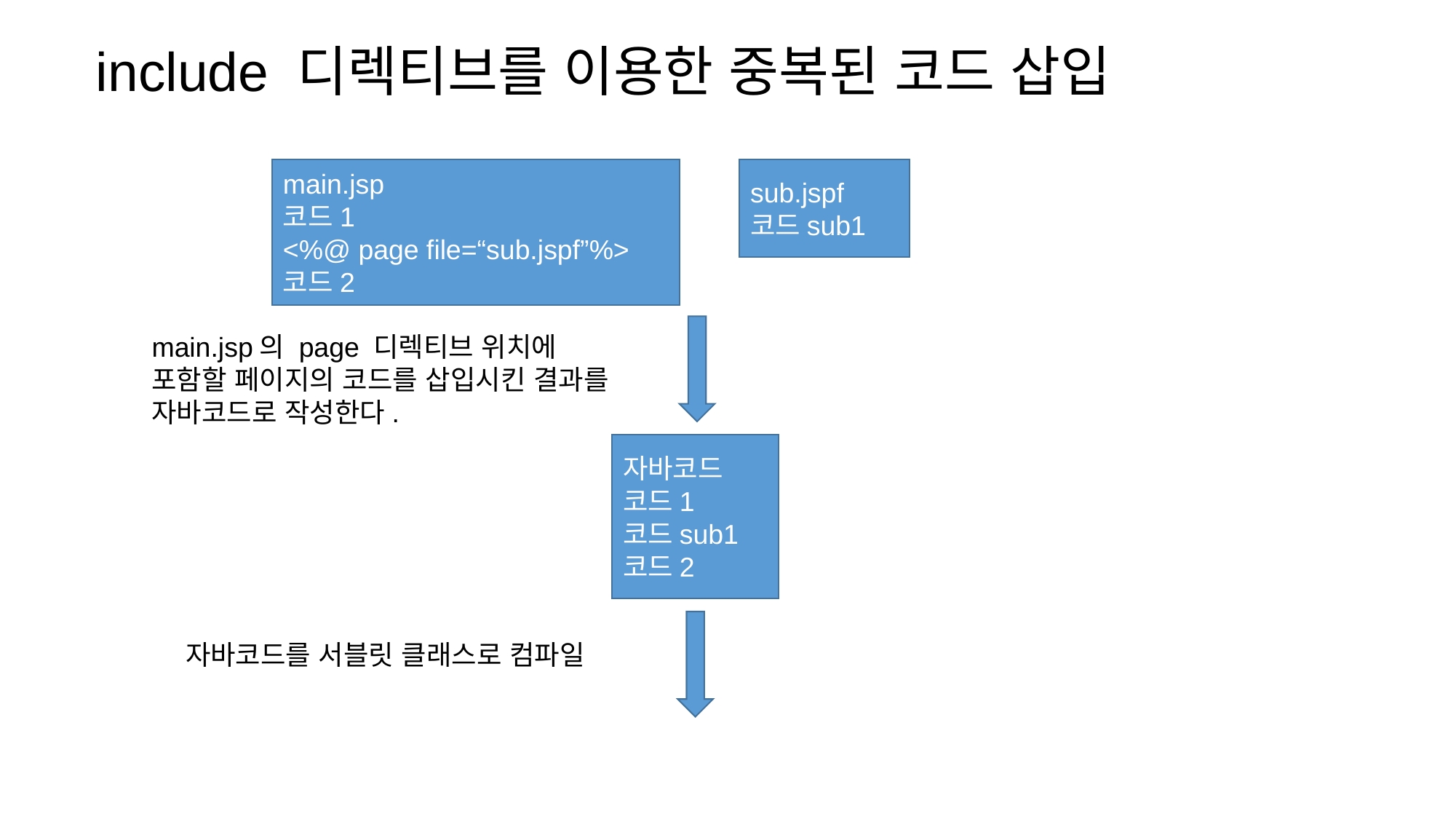

include 디렉티브를 이용한 중복된 코드 삽입
main.jsp
코드1
<%@ page file=“sub.jspf”%>
코드2
sub.jspf
코드sub1

main.jsp의 page 디렉티브 위치에
포함할 페이지의 코드를 삽입시킨 결과를
자바코드로 작성한다.
자바코드
코드1
코드sub1
코드2

자바코드를 서블릿 클래스로 컴파일